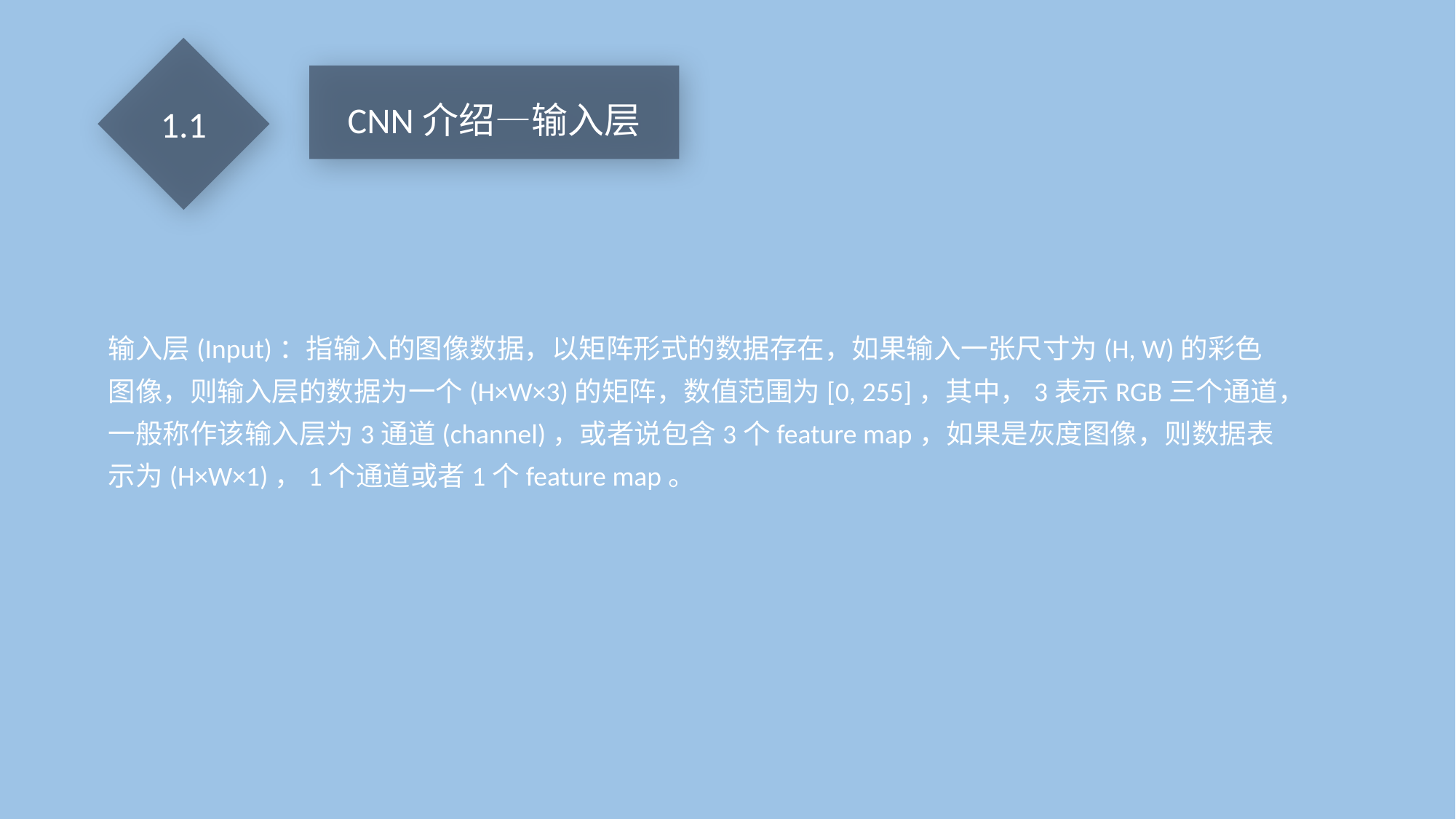

1.1
CNN介绍—输入层
输入层(Input)：指输入的图像数据，以矩阵形式的数据存在，如果输入一张尺寸为(H, W)的彩色图像，则输入层的数据为一个(H×W×3)的矩阵，数值范围为[0, 255]，其中，3表示RGB三个通道，一般称作该输入层为3通道(channel)，或者说包含3个feature map，如果是灰度图像，则数据表示为(H×W×1)，1个通道或者1个feature map。